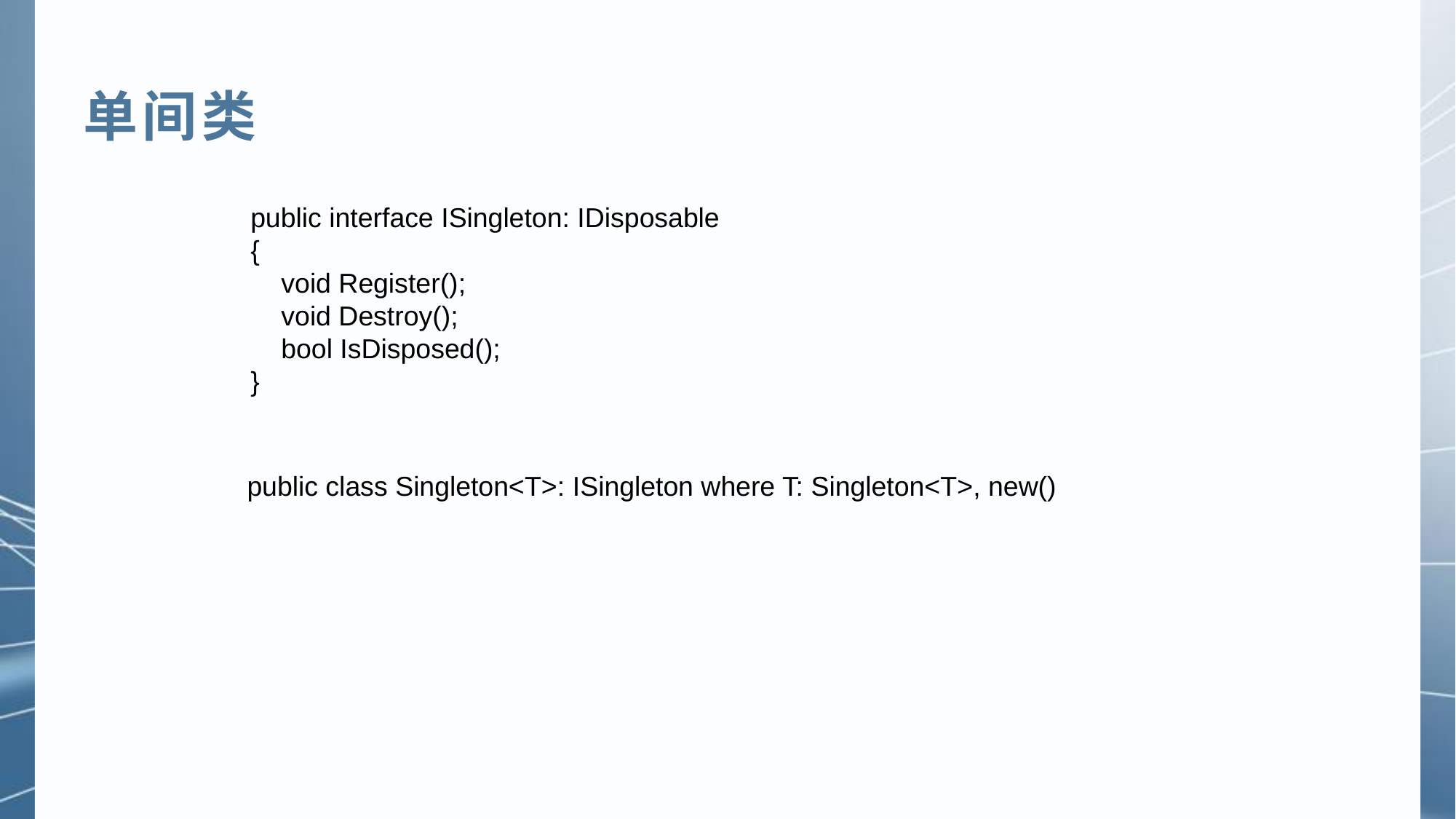

单间类
    public interface ISingleton: IDisposable
    {
        void Register();
        void Destroy();
        bool IsDisposed();
    }
public class Singleton<T>: ISingleton where T: Singleton<T>, new()